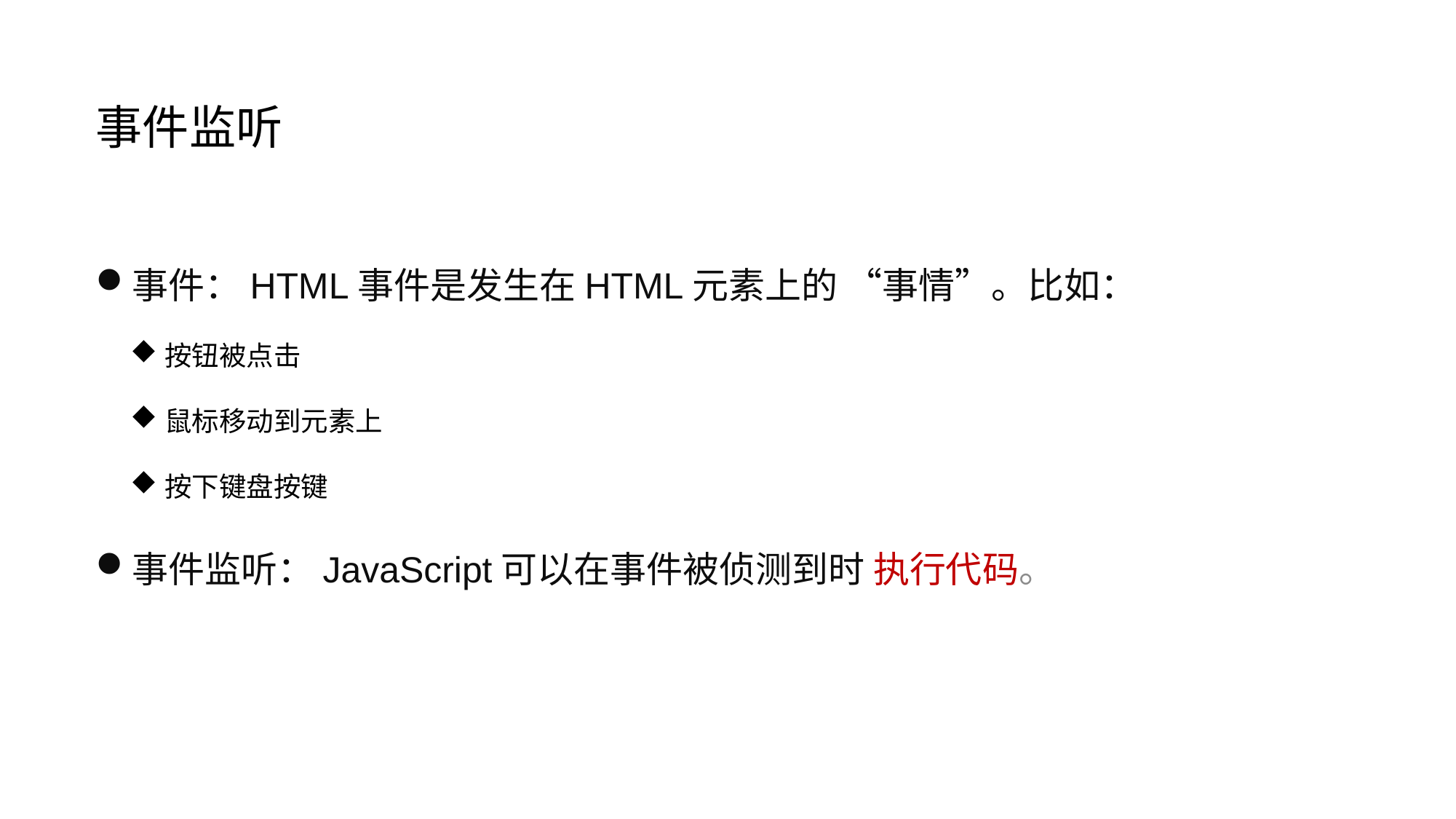

# 事件监听
事件：HTML事件是发生在HTML元素上的 “事情”。比如：
按钮被点击
鼠标移动到元素上
按下键盘按键
事件监听：JavaScript可以在事件被侦测到时 执行代码。